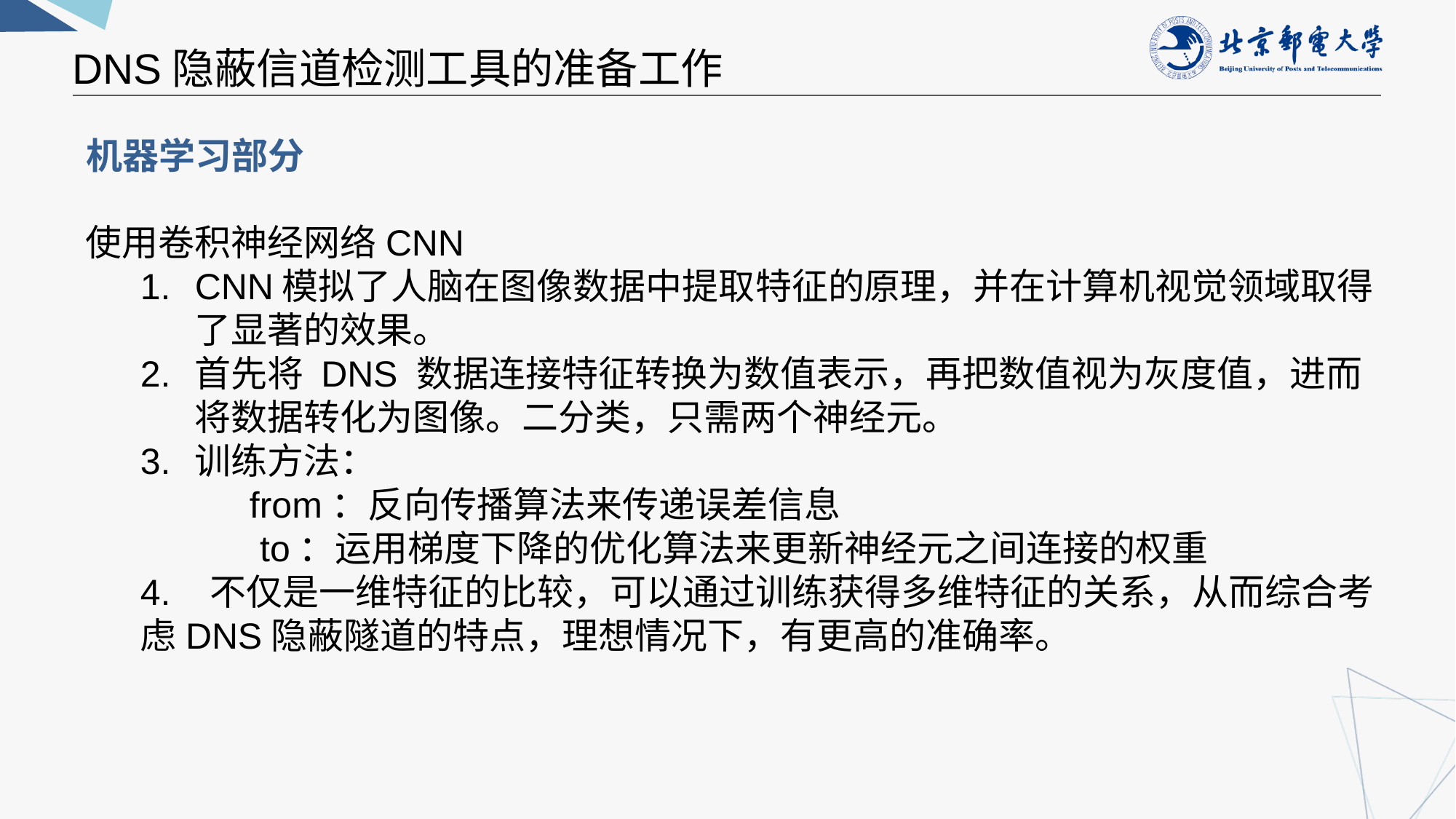

DNS隐蔽信道检测工具的准备工作
机器学习部分
使用卷积神经网络CNN
CNN模拟了人脑在图像数据中提取特征的原理，并在计算机视觉领域取得了显著的效果。
首先将 DNS 数据连接特征转换为数值表示，再把数值视为灰度值，进而将数据转化为图像。二分类，只需两个神经元。
训练方法：
	from：反向传播算法来传递误差信息
	 to：运用梯度下降的优化算法来更新神经元之间连接的权重
4.   不仅是一维特征的比较，可以通过训练获得多维特征的关系，从而综合考虑DNS隐蔽隧道的特点，理想情况下，有更高的准确率。